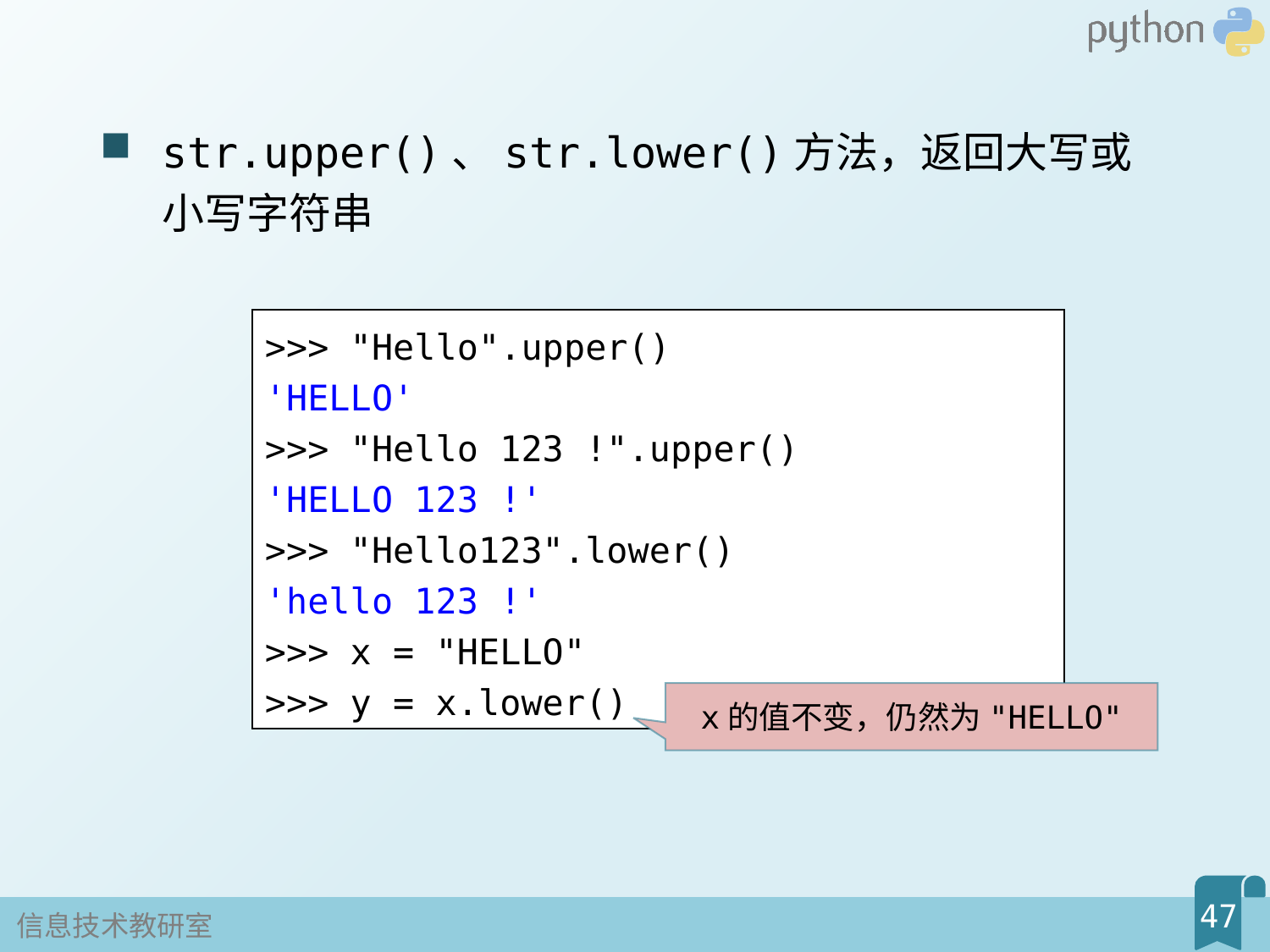

str.upper()、str.lower()方法，返回大写或小写字符串
>>> "Hello".upper()
'HELLO'
>>> "Hello 123 !".upper()
'HELLO 123 !'
>>> "Hello123".lower()
'hello 123 !'
>>> x = "HELLO"
>>> y = x.lower()
x的值不变，仍然为"HELLO"
47